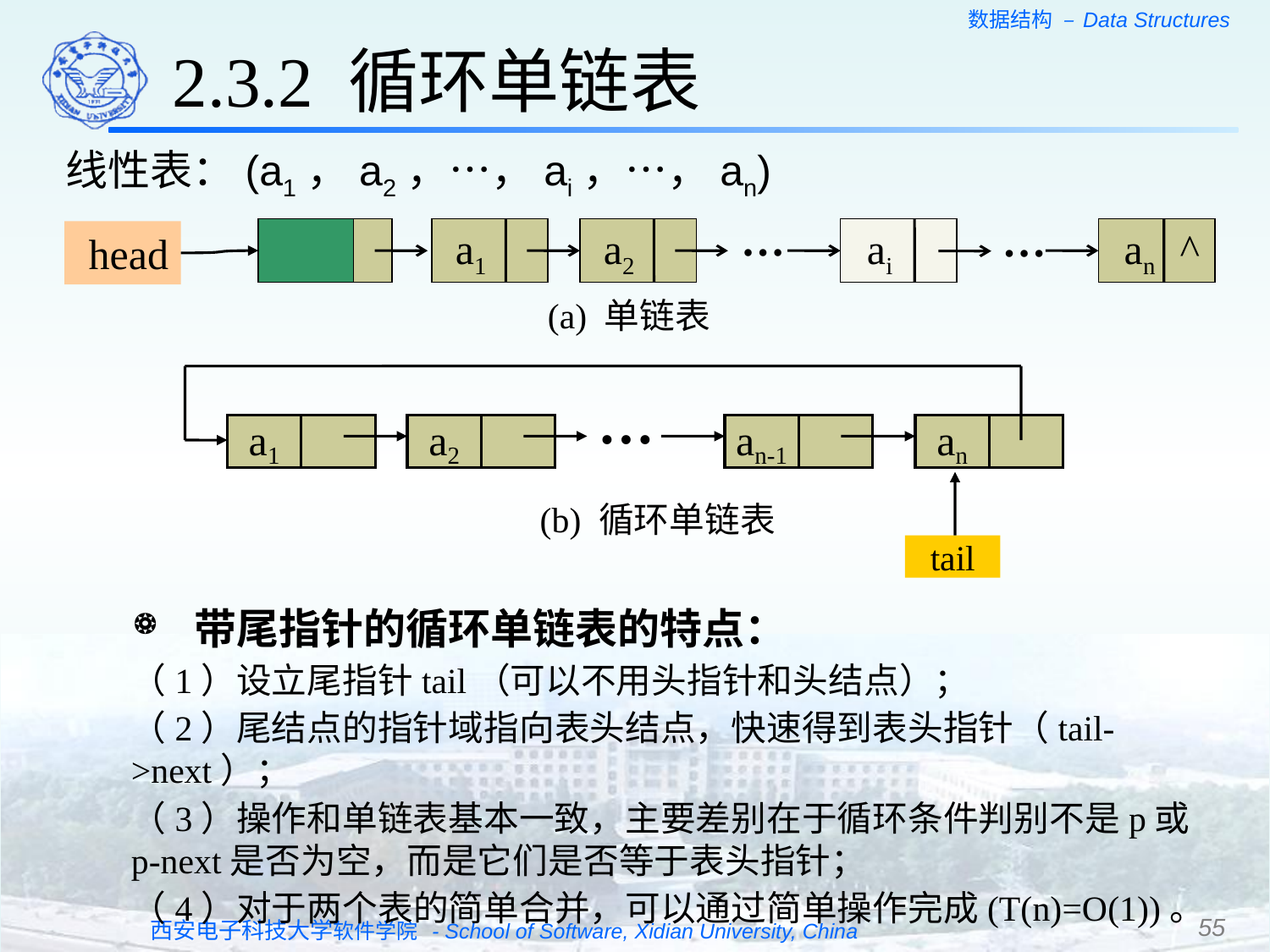

2.3.2 循环单链表
线性表：(a1，a2，…，ai，…，an)
…
…

a1

a2

ai

 an    ^

head

(a) 单链表

…
a1

a2

an-1

an

(b) 循环单链表
tail
带尾指针的循环单链表的特点：
（1）设立尾指针tail（可以不用头指针和头结点）；
（2）尾结点的指针域指向表头结点，快速得到表头指针（tail->next）；
（3）操作和单链表基本一致，主要差别在于循环条件判别不是p或p-next是否为空，而是它们是否等于表头指针；
（4）对于两个表的简单合并，可以通过简单操作完成(T(n)=O(1))。
55